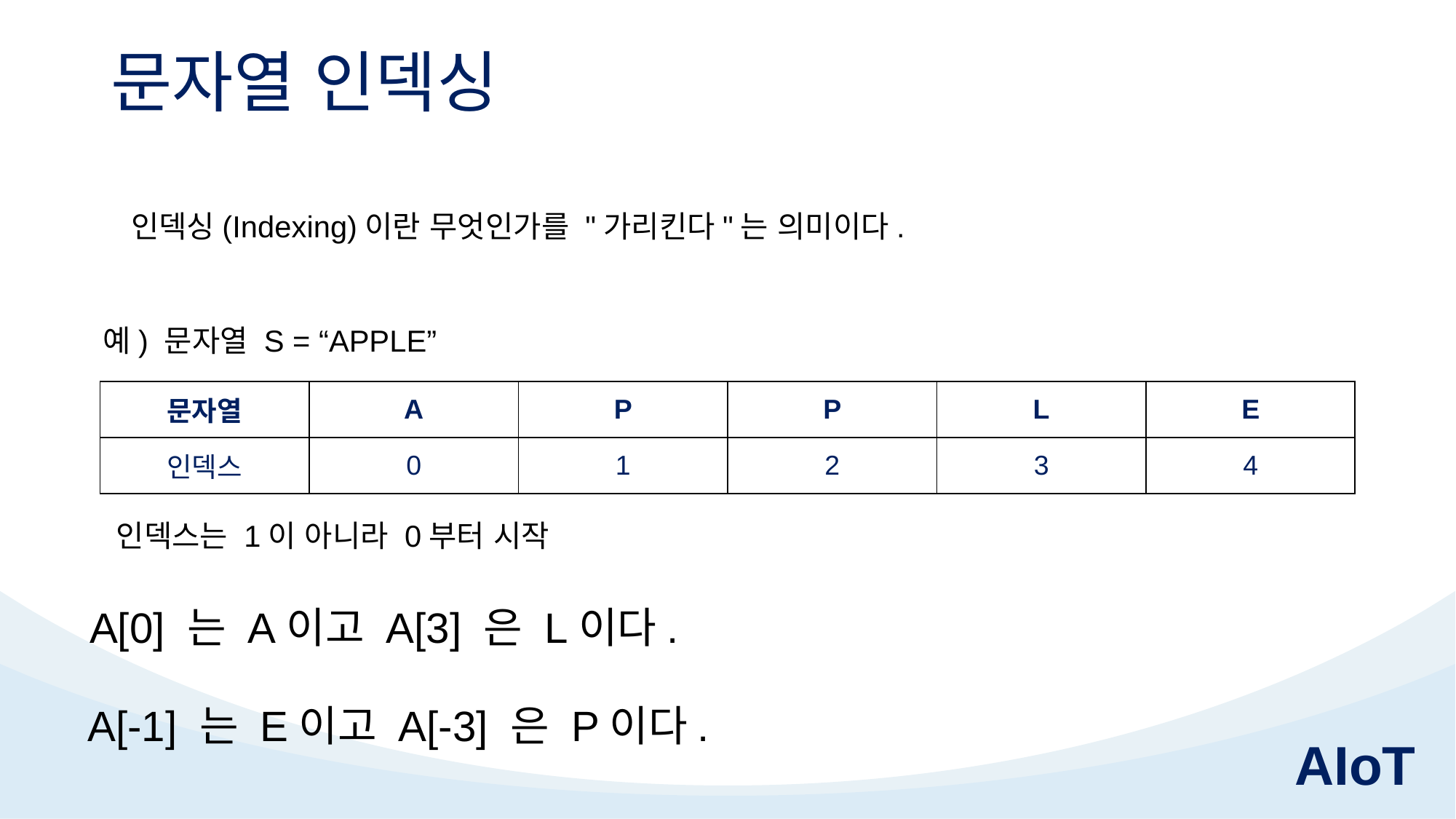

# 문자열 인덱싱
인덱싱(Indexing)이란 무엇인가를 "가리킨다"는 의미이다.
예) 문자열 S = “APPLE”
| 문자열 | A | P | P | L | E |
| --- | --- | --- | --- | --- | --- |
| 인덱스 | 0 | 1 | 2 | 3 | 4 |
인덱스는 1이 아니라 0부터 시작
A[0] 는 A이고 A[3] 은 L이다.
A[-1] 는 E이고 A[-3] 은 P이다.